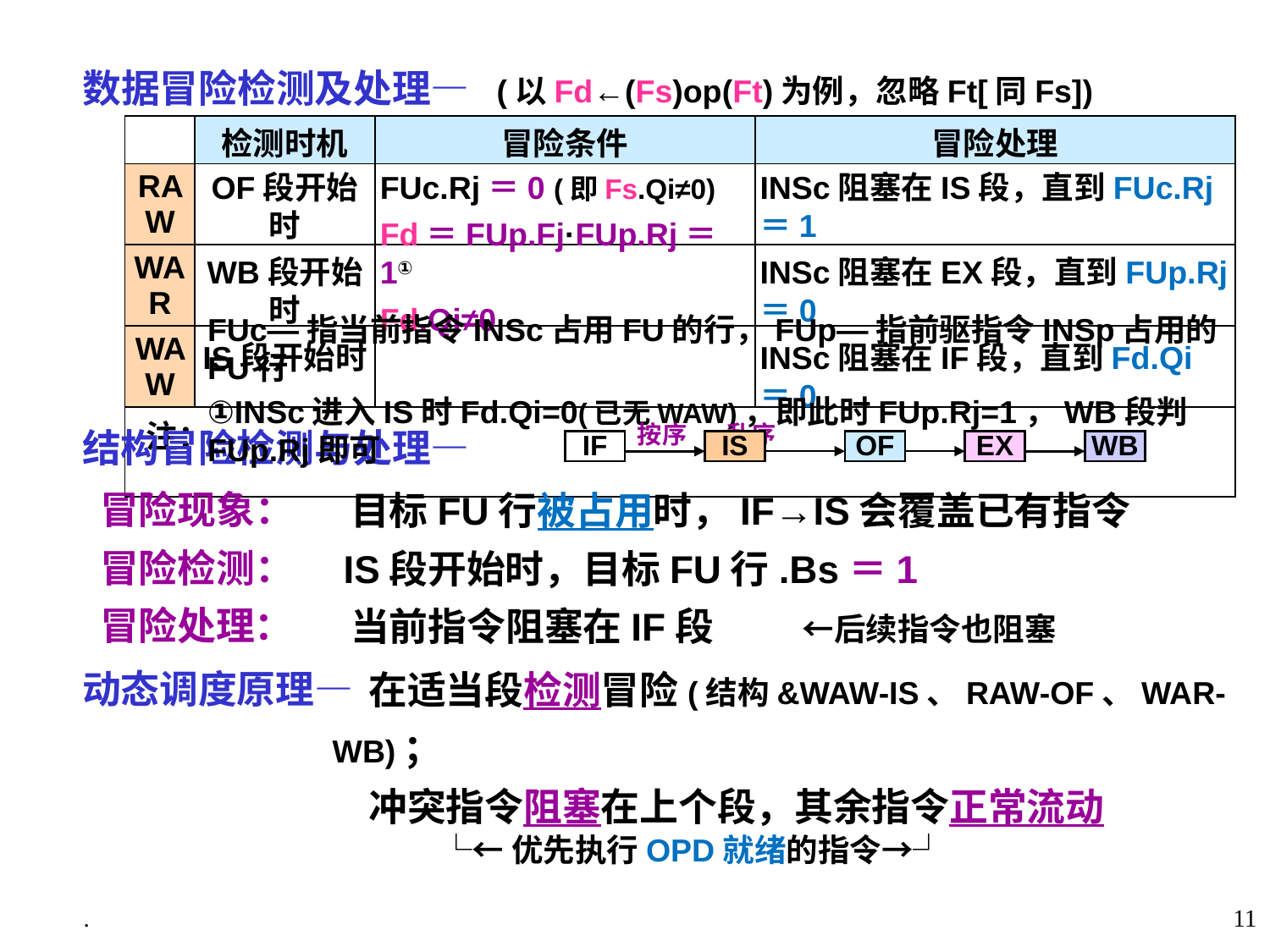

数据冒险检测及处理—  (以Fd←(Fs)op(Ft)为例，忽略Ft[同Fs])
|  | 检测时机 | 冒险条件 | 冒险处理 |
| --- | --- | --- | --- |
| RAW |  |  |  |
| WAR |  |  |  |
| WAW |  |  |  |
| 注： |  |  |  |
OF段开始时
WB段开始时
IS段开始时
FUc.Rj＝0 (即Fs.Qi≠0)
Fd＝FUp.Fj·FUp.Rj＝1①
Fd.Qi≠0
INSc阻塞在IS段，直到FUc.Rj＝1
INSc阻塞在EX段，直到FUp.Rj＝0
INSc阻塞在IF段，直到Fd.Qi＝0
FUc—指当前指令INSc占用FU的行，FUp—指前驱指令INSp占用的FU行
①INSc进入IS时Fd.Qi=0(已无WAW)，即此时FUp.Rj=1，WB段判FUp.Rj即可
    结构冒险检测与处理—
      冒险现象：
      冒险检测：
      冒险处理：
    动态调度原理—
按序       乱序
IF
IS
OF
EX
WB
 目标FU行被占用时，IF→IS会覆盖已有指令
 IS段开始时，目标FU行.Bs＝1
 当前指令阻塞在IF段          ←后续指令也阻塞
   在适当段检测冒险(结构&WAW-IS、RAW-OF、WAR-WB)；
   冲突指令阻塞在上个段，其余指令正常流动
               └←优先执行OPD就绪的指令→┘
.
11